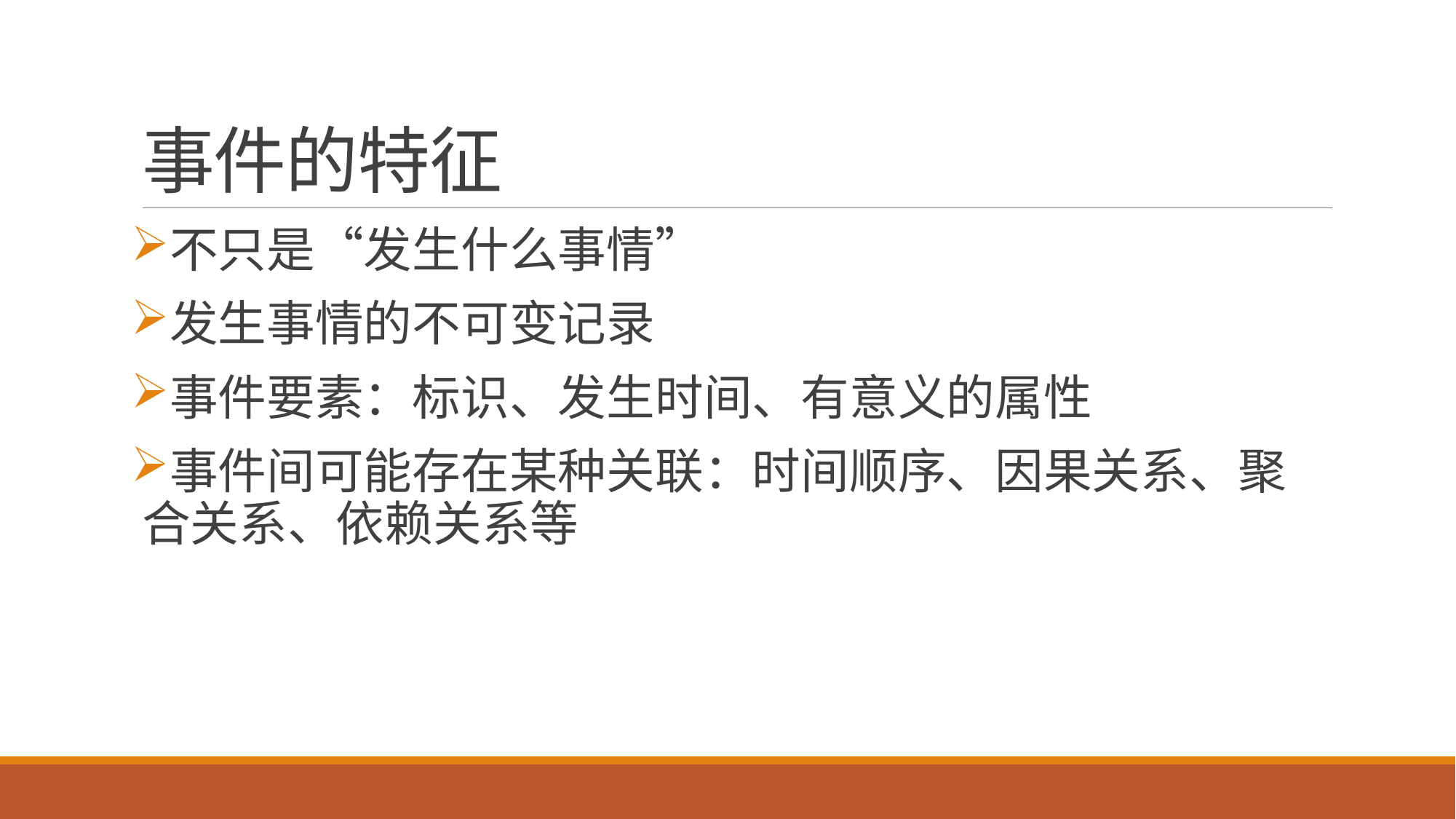

# 事件的特征
不只是“发生什么事情”
发生事情的不可变记录
事件要素：标识、发生时间、有意义的属性
事件间可能存在某种关联：时间顺序、因果关系、聚合关系、依赖关系等